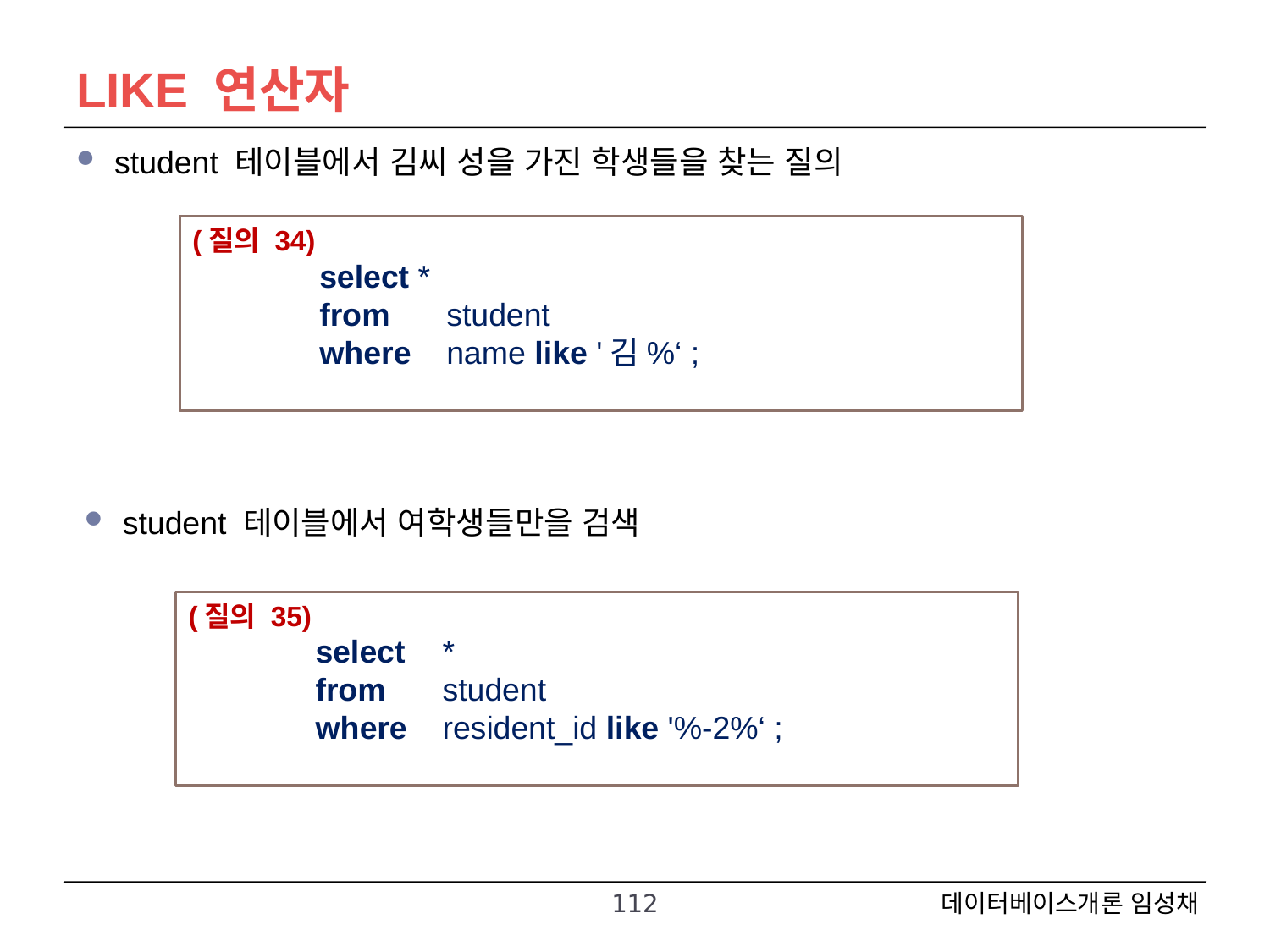

# LIKE 연산자
student 테이블에서 김씨 성을 가진 학생들을 찾는 질의

(질의 34)
	select *
	from 	student
	where 	name like '김%‘ ;

student 테이블에서 여학생들만을 검색

(질의 35)
	select 	*
	from 	student
	where 	resident_id like '%-2%‘ ;

112
데이터베이스개론 임성채